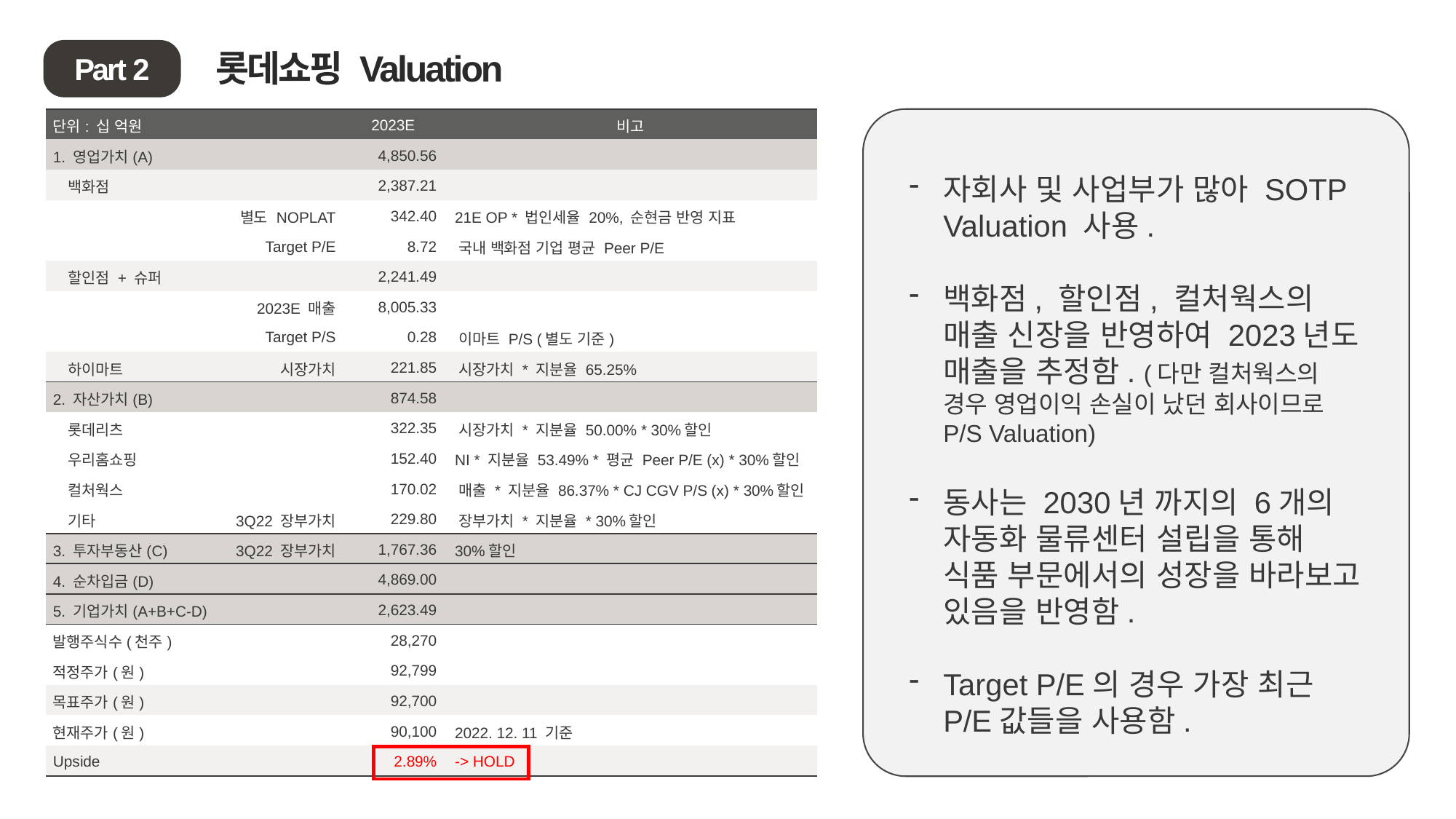

롯데쇼핑 Valuation
Part 2
| 단위: 십 억원 |  | 2023E | 비고 |
| --- | --- | --- | --- |
| 1. 영업가치(A) |  | 4,850.56 |  |
| 백화점 |  | 2,387.21 |  |
|  | 별도 NOPLAT | 342.40 | 21E OP \* 법인세율 20%, 순현금 반영 지표 |
|  | Target P/E | 8.72 | 국내 백화점 기업 평균 Peer P/E |
| 할인점 + 슈퍼 |  | 2,241.49 |  |
|  | 2023E 매출 | 8,005.33 |  |
|  | Target P/S | 0.28 | 이마트 P/S (별도 기준) |
| 하이마트 | 시장가치 | 221.85 | 시장가치 \* 지분율 65.25% |
| 2. 자산가치(B) |  | 874.58 |  |
| 롯데리츠 |  | 322.35 | 시장가치 \* 지분율 50.00% \* 30%할인 |
| 우리홈쇼핑 |  | 152.40 | NI \* 지분율 53.49% \* 평균 Peer P/E (x) \* 30%할인 |
| 컬처웍스 |  | 170.02 | 매출 \* 지분율 86.37% \* CJ CGV P/S (x) \* 30%할인 |
| 기타 | 3Q22 장부가치 | 229.80 | 장부가치 \* 지분율 \* 30%할인 |
| 3. 투자부동산(C) | 3Q22 장부가치 | 1,767.36 | 30%할인 |
| 4. 순차입금(D) |  | 4,869.00 |  |
| 5. 기업가치(A+B+C-D) |  | 2,623.49 |  |
| 발행주식수(천주) |  | 28,270 |  |
| 적정주가(원) |  | 92,799 |  |
| 목표주가(원) |  | 92,700 |  |
| 현재주가(원) |  | 90,100 | 2022. 12. 11 기준 |
| Upside |  | 2.89% | -> HOLD |

자회사 및 사업부가 많아 SOTP Valuation 사용.

백화점, 할인점, 컬처웍스의 매출 신장을 반영하여 2023년도 매출을 추정함. (다만 컬처웍스의 경우 영업이익 손실이 났던 회사이므로 P/S Valuation)

동사는 2030년 까지의 6개의 자동화 물류센터 설립을 통해 식품 부문에서의 성장을 바라보고 있음을 반영함.

Target P/E의 경우 가장 최근 P/E값들을 사용함.